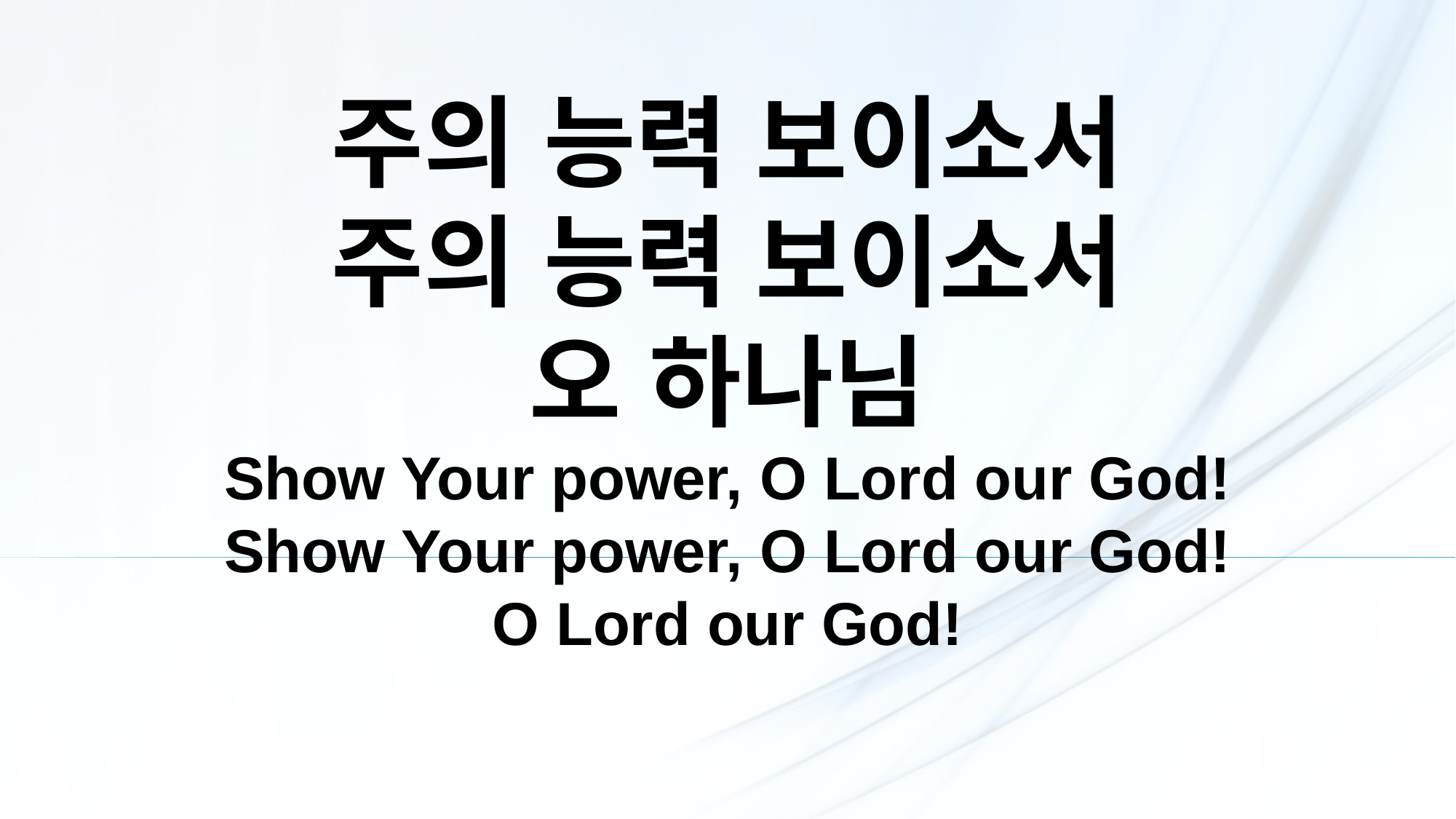

# 주의 능력 보이소서 주의 능력 보이소서 오 하나님 Show Your power, O Lord our God! Show Your power, O Lord our God! O Lord our God!